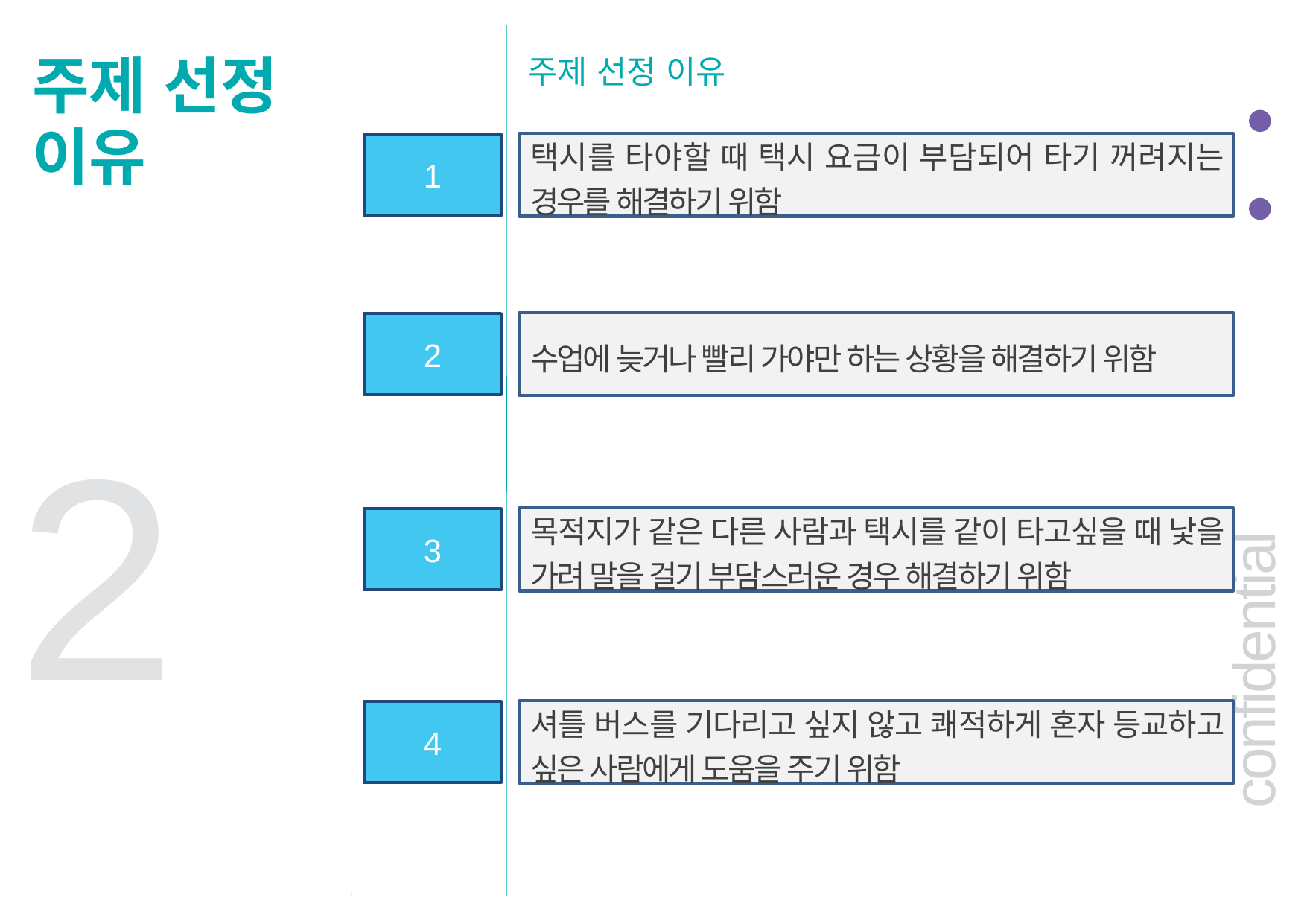

주제 선정
이유
주제 선정 이유
택시를 타야할 때 택시 요금이 부담되어 타기 꺼려지는 경우를 해결하기 위함
1
수업에 늦거나 빨리 가야만 하는 상황을 해결하기 위함
2
2
목적지가 같은 다른 사람과 택시를 같이 타고싶을 때 낯을 가려 말을 걸기 부담스러운 경우 해결하기 위함
3
confidential
셔틀 버스를 기다리고 싶지 않고 쾌적하게 혼자 등교하고 싶은 사람에게 도움을 주기 위함
4